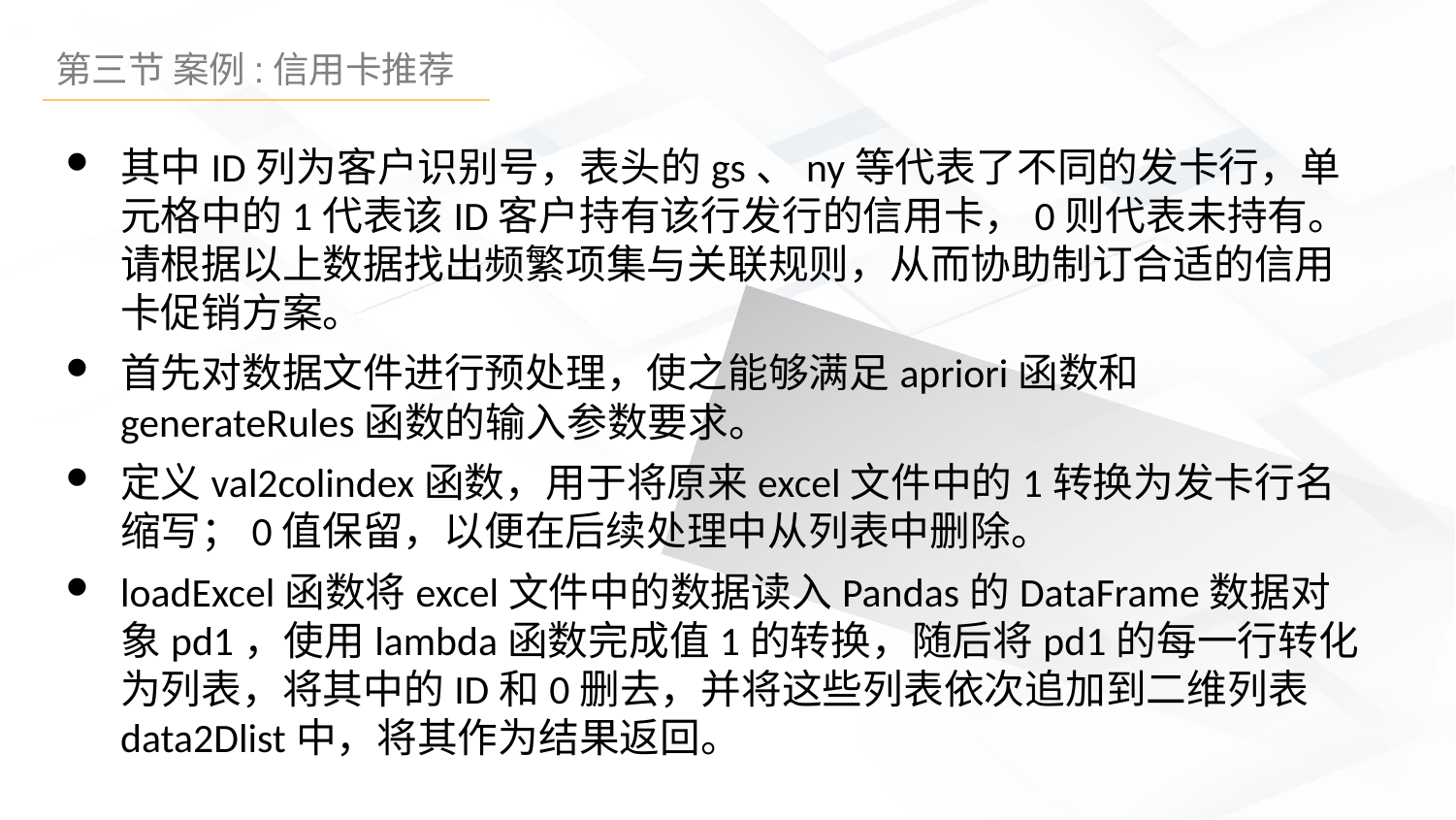

其中ID列为客户识别号，表头的gs、ny等代表了不同的发卡行，单元格中的1代表该ID客户持有该行发行的信用卡，0则代表未持有。请根据以上数据找出频繁项集与关联规则，从而协助制订合适的信用卡促销方案。
首先对数据文件进行预处理，使之能够满足apriori函数和generateRules函数的输入参数要求。
定义val2colindex函数，用于将原来excel文件中的1转换为发卡行名缩写；0值保留，以便在后续处理中从列表中删除。
loadExcel函数将excel文件中的数据读入Pandas的DataFrame数据对象pd1，使用lambda函数完成值1的转换，随后将pd1的每一行转化为列表，将其中的ID和0删去，并将这些列表依次追加到二维列表data2Dlist中，将其作为结果返回。